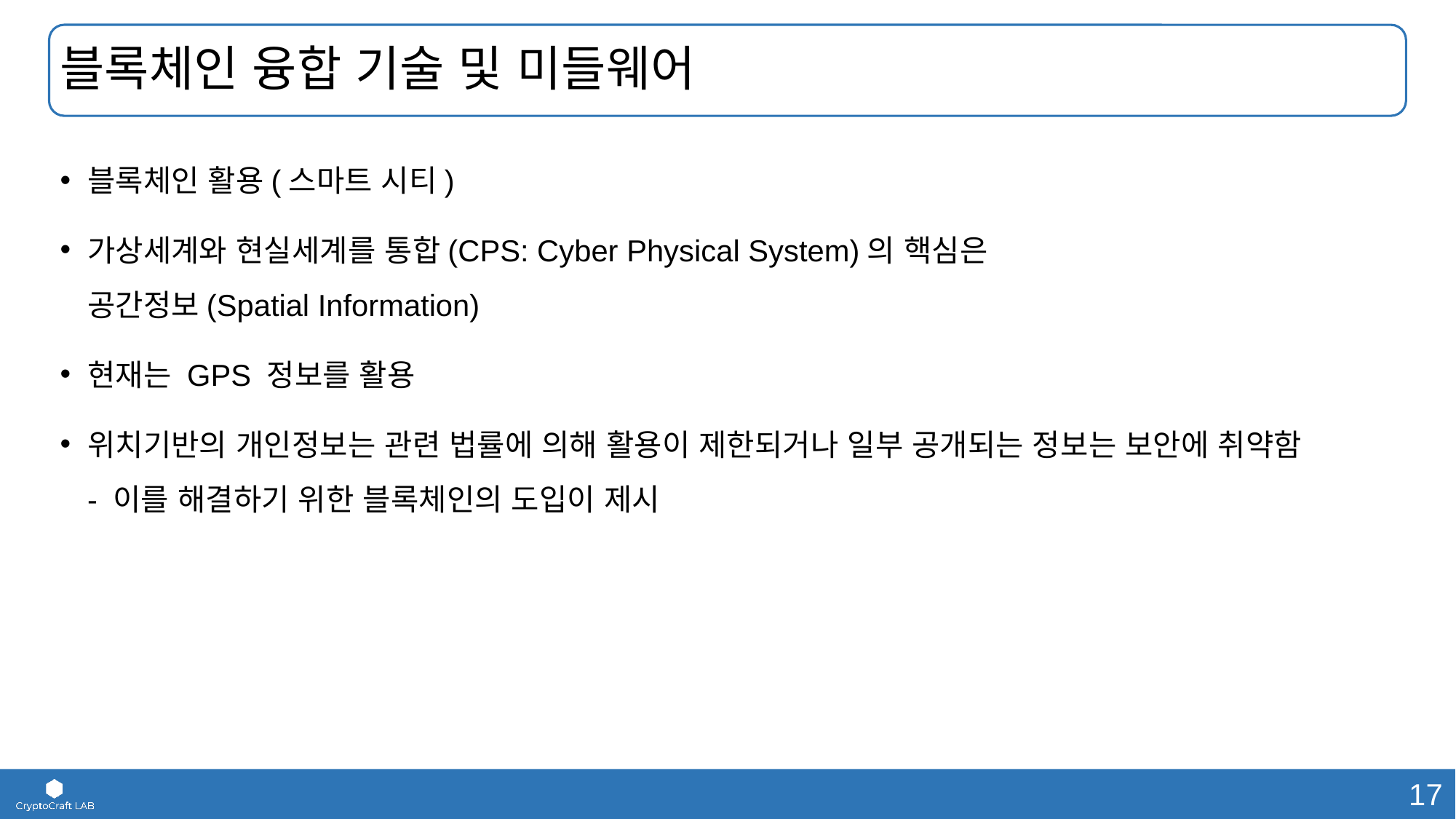

# 블록체인 융합 기술 및 미들웨어
블록체인 활용(스마트 시티)
가상세계와 현실세계를 통합(CPS: Cyber Physical System)의 핵심은
공간정보(Spatial Information)
현재는 GPS 정보를 활용
위치기반의 개인정보는 관련 법률에 의해 활용이 제한되거나 일부 공개되는 정보는 보안에 취약함
- 이를 해결하기 위한 블록체인의 도입이 제시